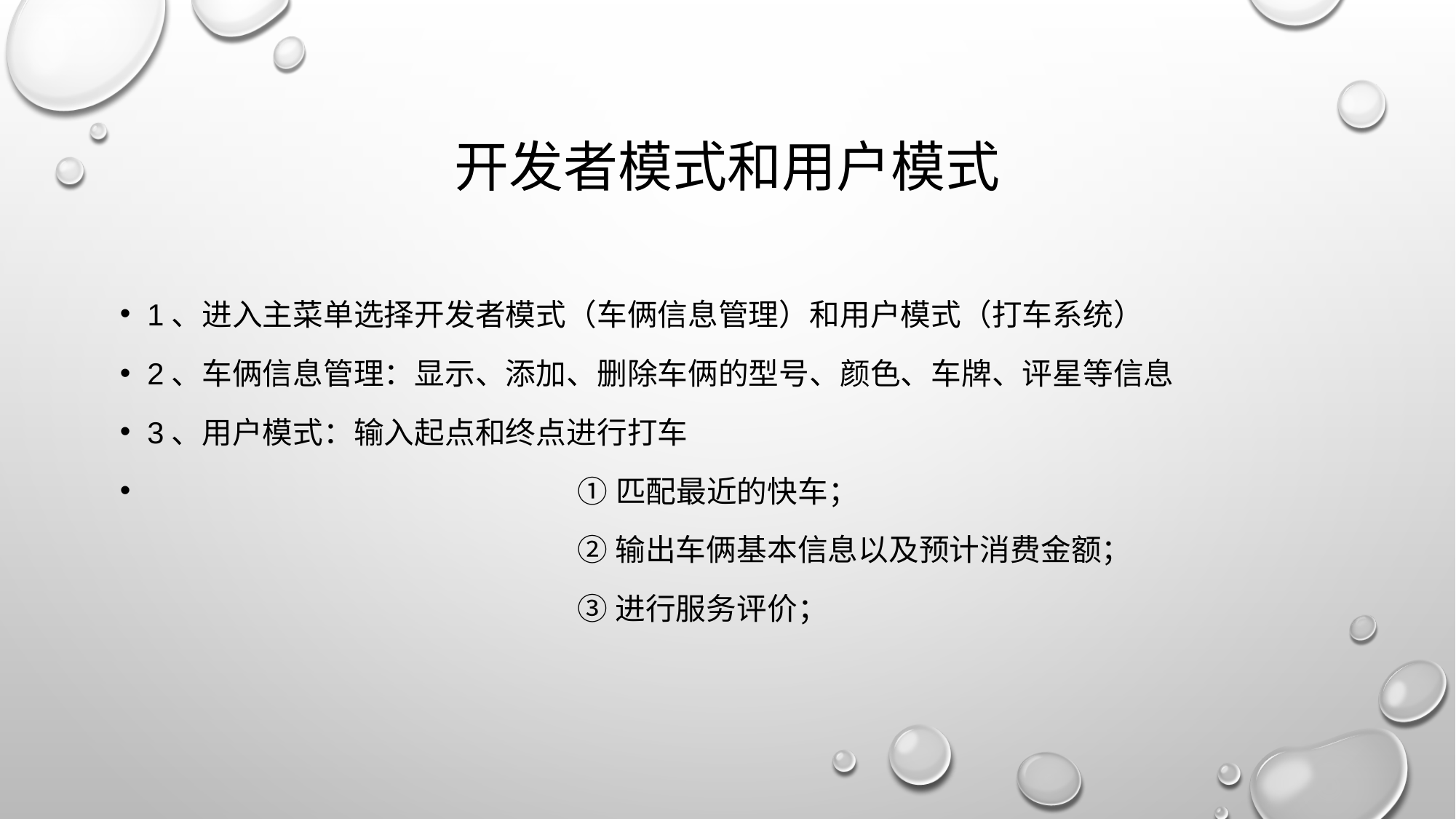

# 开发者模式和用户模式
1、进入主菜单选择开发者模式（车俩信息管理）和用户模式（打车系统）
2、车俩信息管理：显示、添加、删除车俩的型号、颜色、车牌、评星等信息
3、用户模式：输入起点和终点进行打车
                                                                ①匹配最近的快车；
                                                                    ②输出车俩基本信息以及预计消费金额；
                                                                    ③进行服务评价；